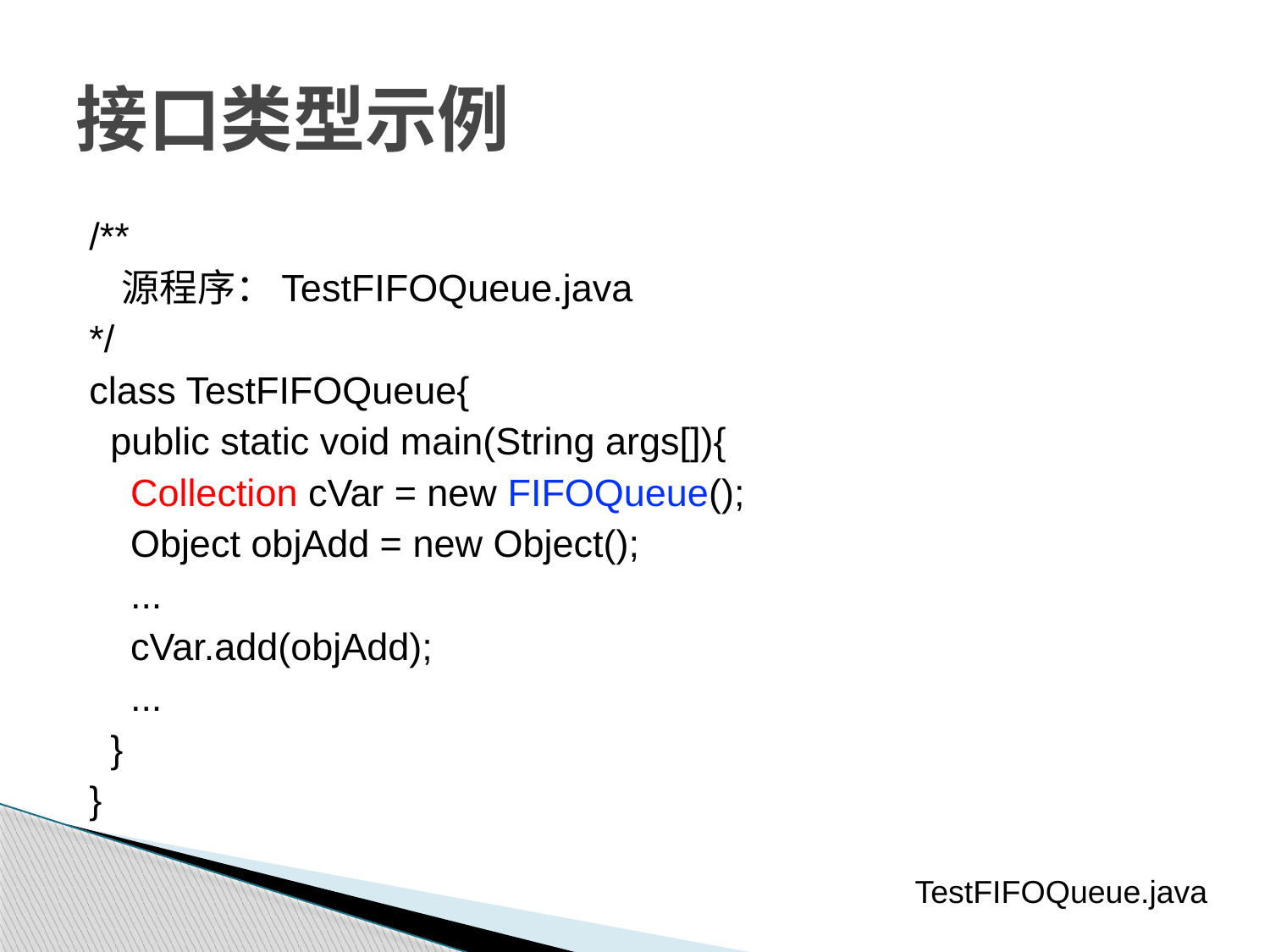

# 接口类型示例
/**
   源程序：TestFIFOQueue.java
*/
class TestFIFOQueue{
  public static void main(String args[]){
	 Collection cVar = new FIFOQueue();
	 Object objAdd = new Object();
	 ...
	 cVar.add(objAdd);
	 ...
  }
}

TestFIFOQueue.java